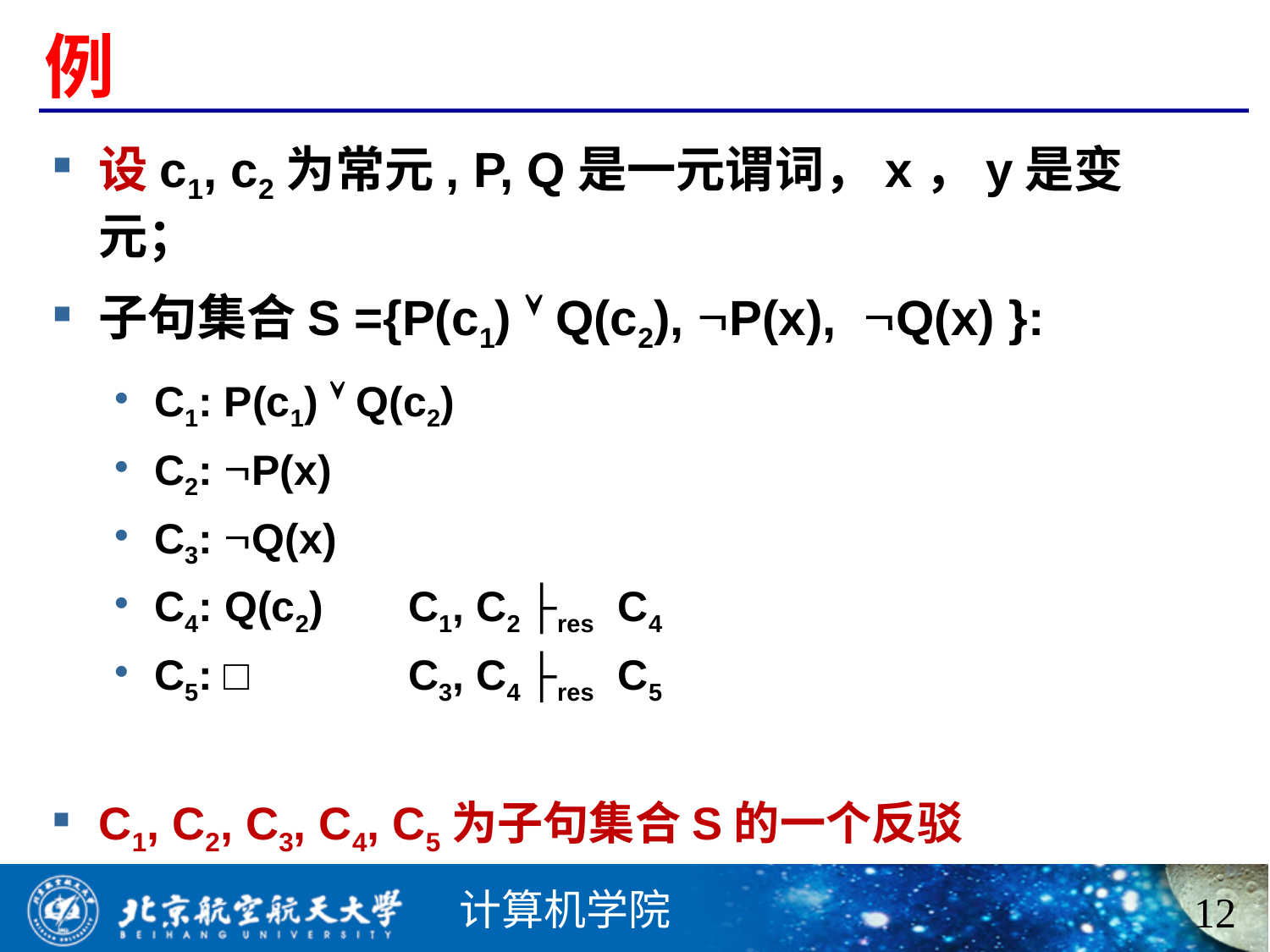

# 例
设c1, c2为常元, P, Q是一元谓词，x，y是变元；
子句集合S ={P(c1) ∨ Q(c2), ¬P(x),  ¬Q(x) }:
C1: P(c1) ∨ Q(c2)
C2: ¬P(x)
C3: ¬Q(x)
C4: Q(c2) 	C1, C2 ├res  C4
C5: □ 		C3, C4 ├res  C5

C1, C2, C3, C4, C5为子句集合S的一个反驳